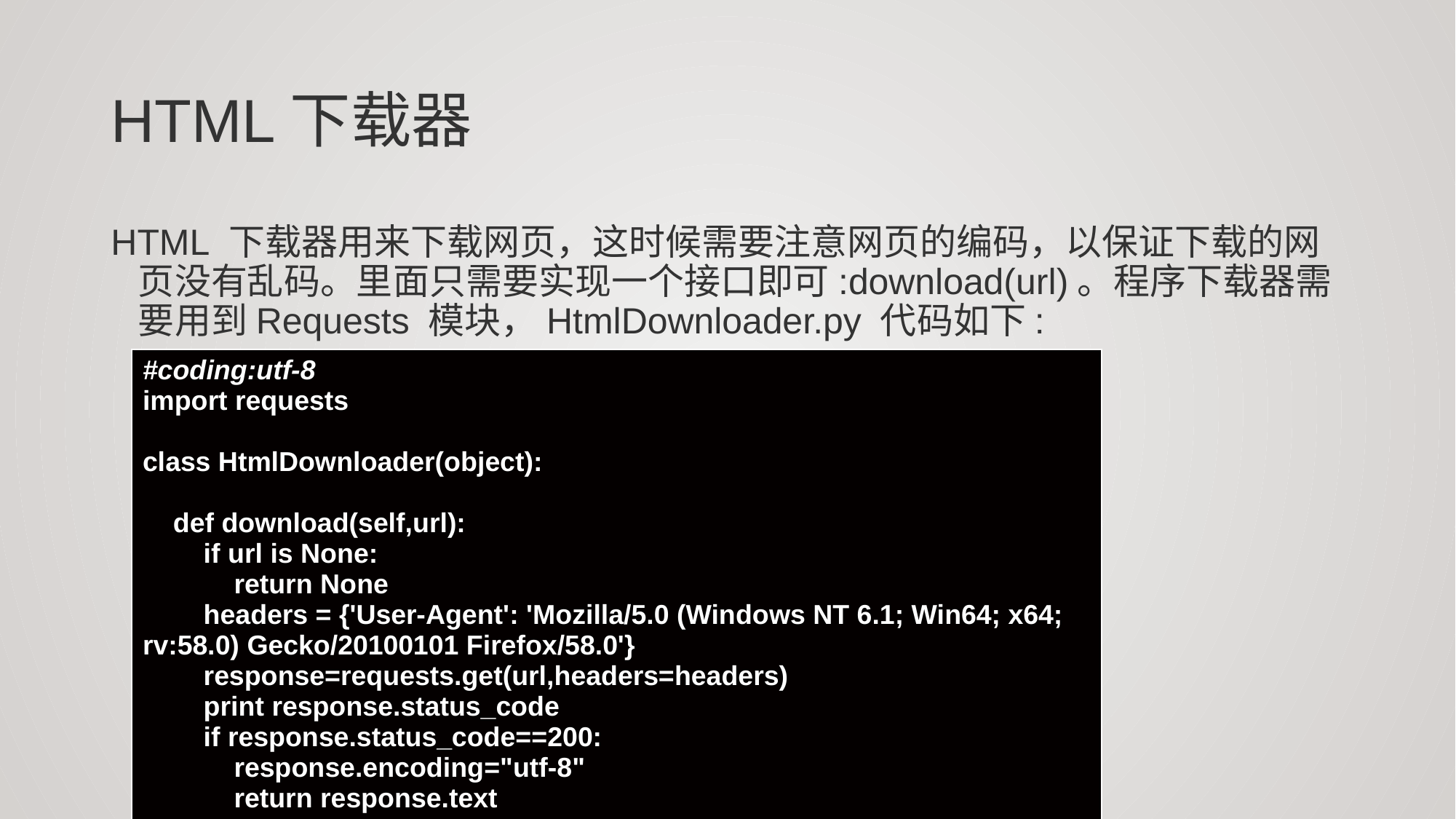

# HTML下载器
HTML 下载器用来下载网页，这时候需要注意网页的编码，以保证下载的网页没有乱码。里面只需要实现一个接口即可:download(url)。程序下载器需要用到Requests 模块，HtmlDownloader.py 代码如下:

| #coding:utf-8 import requests class HtmlDownloader(object): def download(self,url): if url is None: return None headers = {'User-Agent': 'Mozilla/5.0 (Windows NT 6.1; Win64; x64; rv:58.0) Gecko/20100101 Firefox/58.0'} response=requests.get(url,headers=headers) print response.status\_code if response.status\_code==200: response.encoding="utf-8" return response.text return None |
| --- |